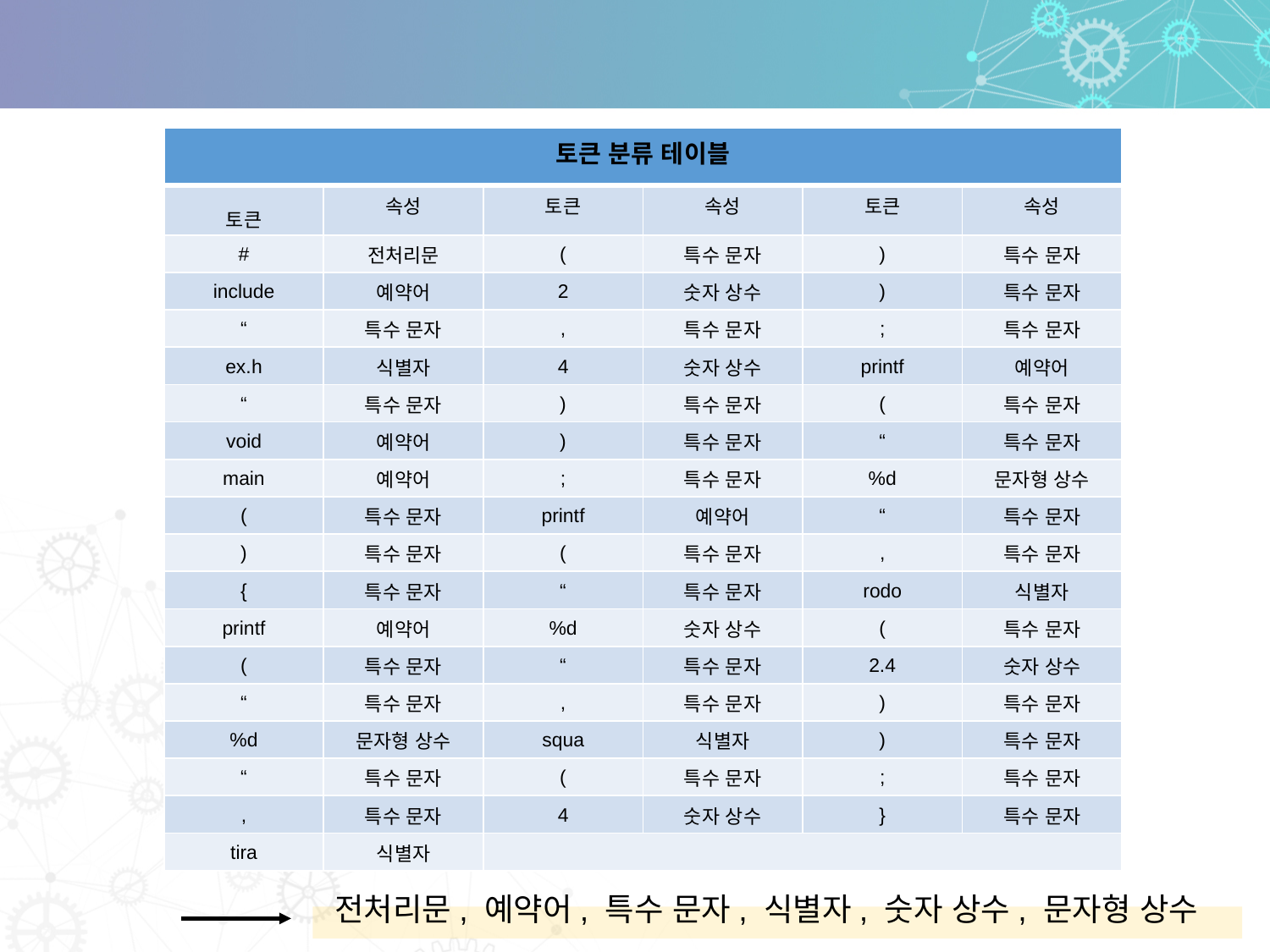

# 순서도 – 토큰 분류 테이블
| 토큰 분류 테이블 |  |  |  |  |  |
| --- | --- | --- | --- | --- | --- |
| 토큰 | 속성 | 토큰 | 속성 | 토큰 | 속성 |
| # | 전처리문 | ( | 특수 문자 | ) | 특수 문자 |
| include | 예약어 | 2 | 숫자 상수 | ) | 특수 문자 |
| “ | 특수 문자 | , | 특수 문자 | ; | 특수 문자 |
| ex.h | 식별자 | 4 | 숫자 상수 | printf | 예약어 |
| “ | 특수 문자 | ) | 특수 문자 | ( | 특수 문자 |
| void | 예약어 | ) | 특수 문자 | “ | 특수 문자 |
| main | 예약어 | ; | 특수 문자 | %d | 문자형 상수 |
| ( | 특수 문자 | printf | 예약어 | “ | 특수 문자 |
| ) | 특수 문자 | ( | 특수 문자 | , | 특수 문자 |
| { | 특수 문자 | “ | 특수 문자 | rodo | 식별자 |
| printf | 예약어 | %d | 숫자 상수 | ( | 특수 문자 |
| ( | 특수 문자 | “ | 특수 문자 | 2.4 | 숫자 상수 |
| “ | 특수 문자 | , | 특수 문자 | ) | 특수 문자 |
| %d | 문자형 상수 | squa | 식별자 | ) | 특수 문자 |
| “ | 특수 문자 | ( | 특수 문자 | ; | 특수 문자 |
| , | 특수 문자 | 4 | 숫자 상수 | } | 특수 문자 |
| tira | 식별자 |  |  |  |  |
2015
E
전처리문, 예약어, 특수 문자, 식별자, 숫자 상수, 문자형 상수